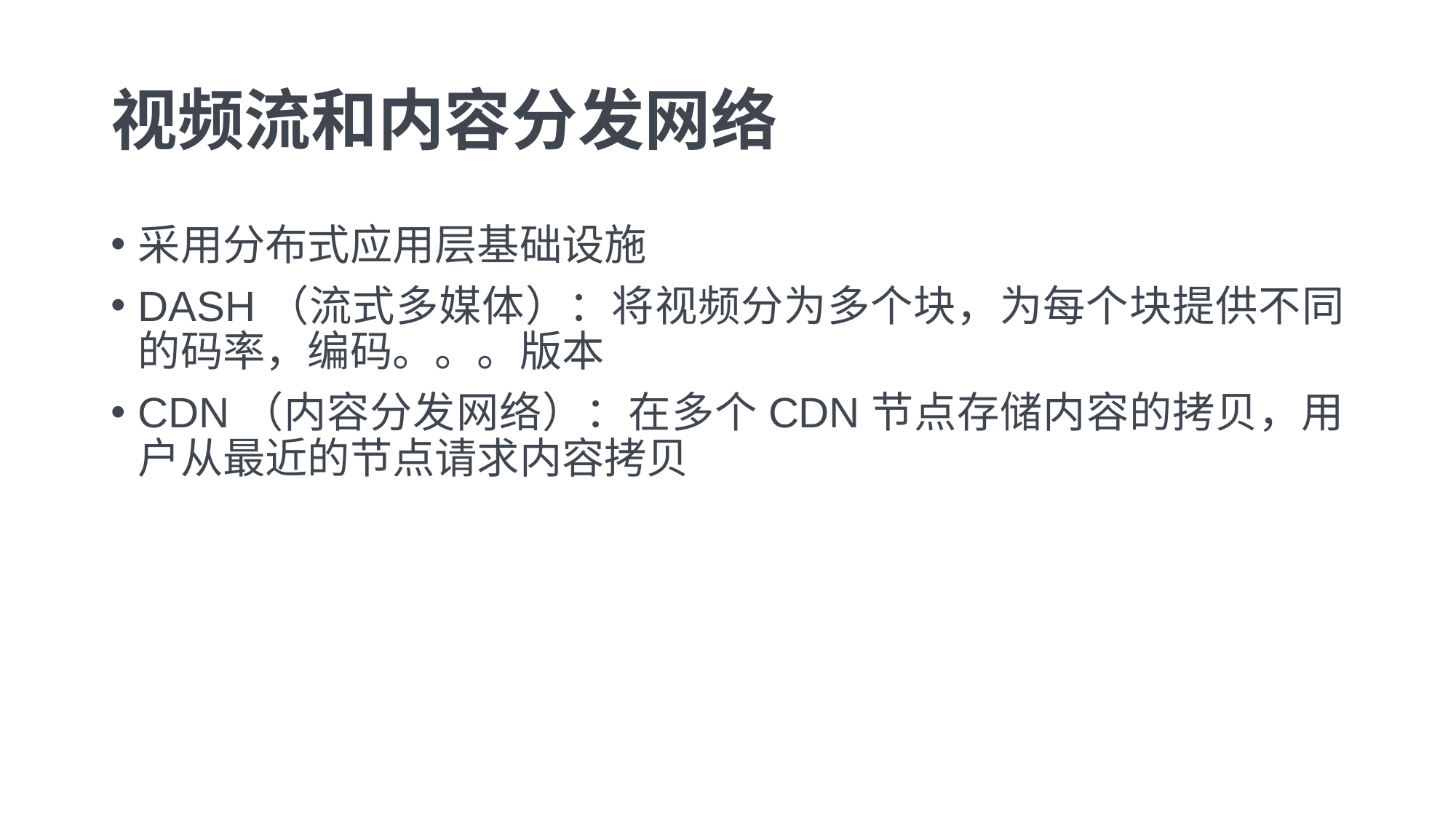

# 视频流和内容分发网络
采用分布式应用层基础设施
DASH（流式多媒体）：将视频分为多个块，为每个块提供不同的码率，编码。。。版本
CDN（内容分发网络）：在多个CDN节点存储内容的拷贝，用户从最近的节点请求内容拷贝